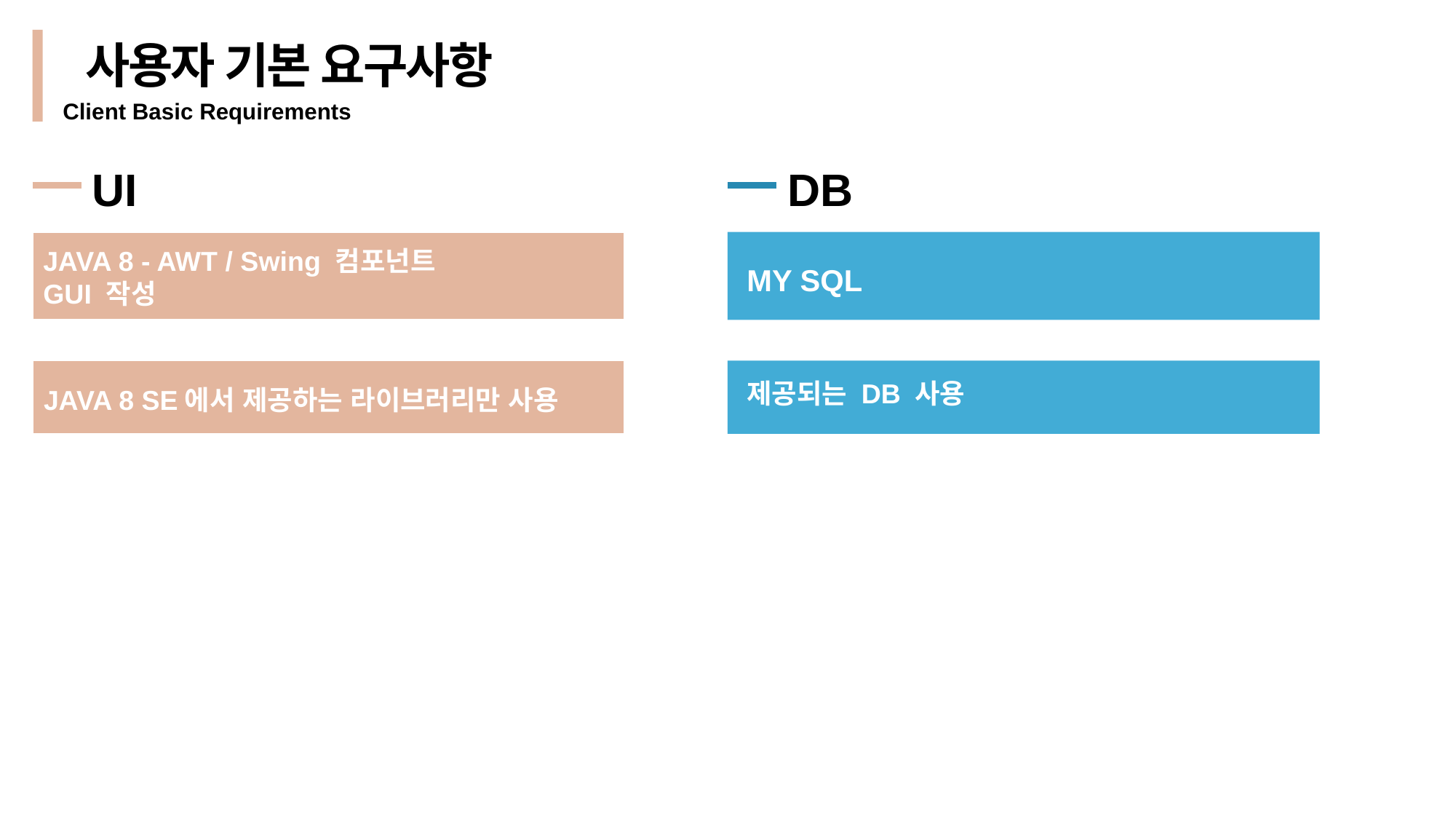

사용자 기본 요구사항
Client Basic Requirements
UI
DB

JAVA 8 - AWT / Swing 컴포넌트
GUI 작성

MY SQL

제공되는 DB 사용

JAVA 8 SE에서 제공하는 라이브러리만 사용